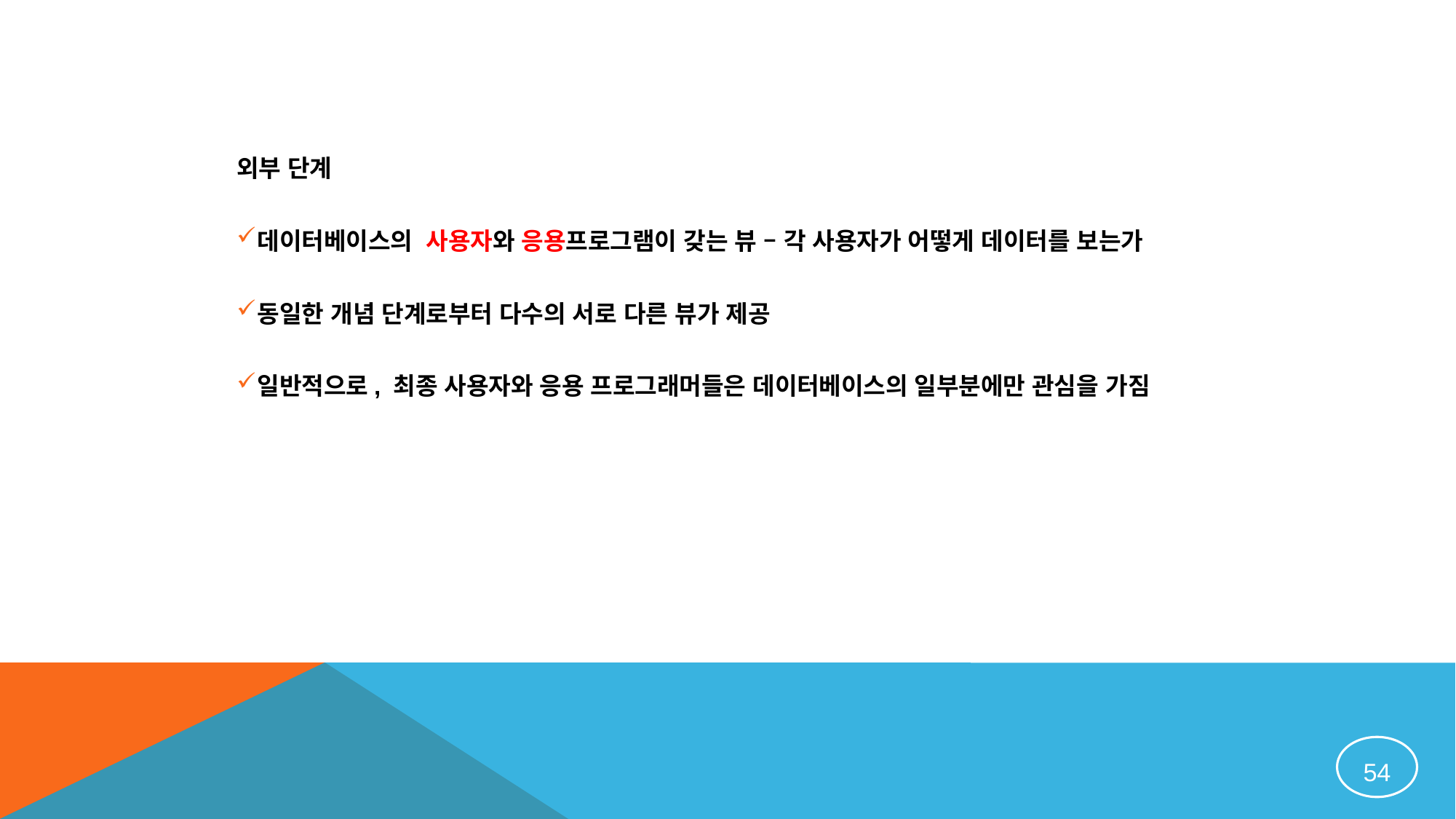

외부 단계
데이터베이스의  사용자와 응용프로그램이 갖는 뷰 – 각 사용자가 어떻게 데이터를 보는가
동일한 개념 단계로부터 다수의 서로 다른 뷰가 제공
일반적으로, 최종 사용자와 응용 프로그래머들은 데이터베이스의 일부분에만 관심을 가짐
54